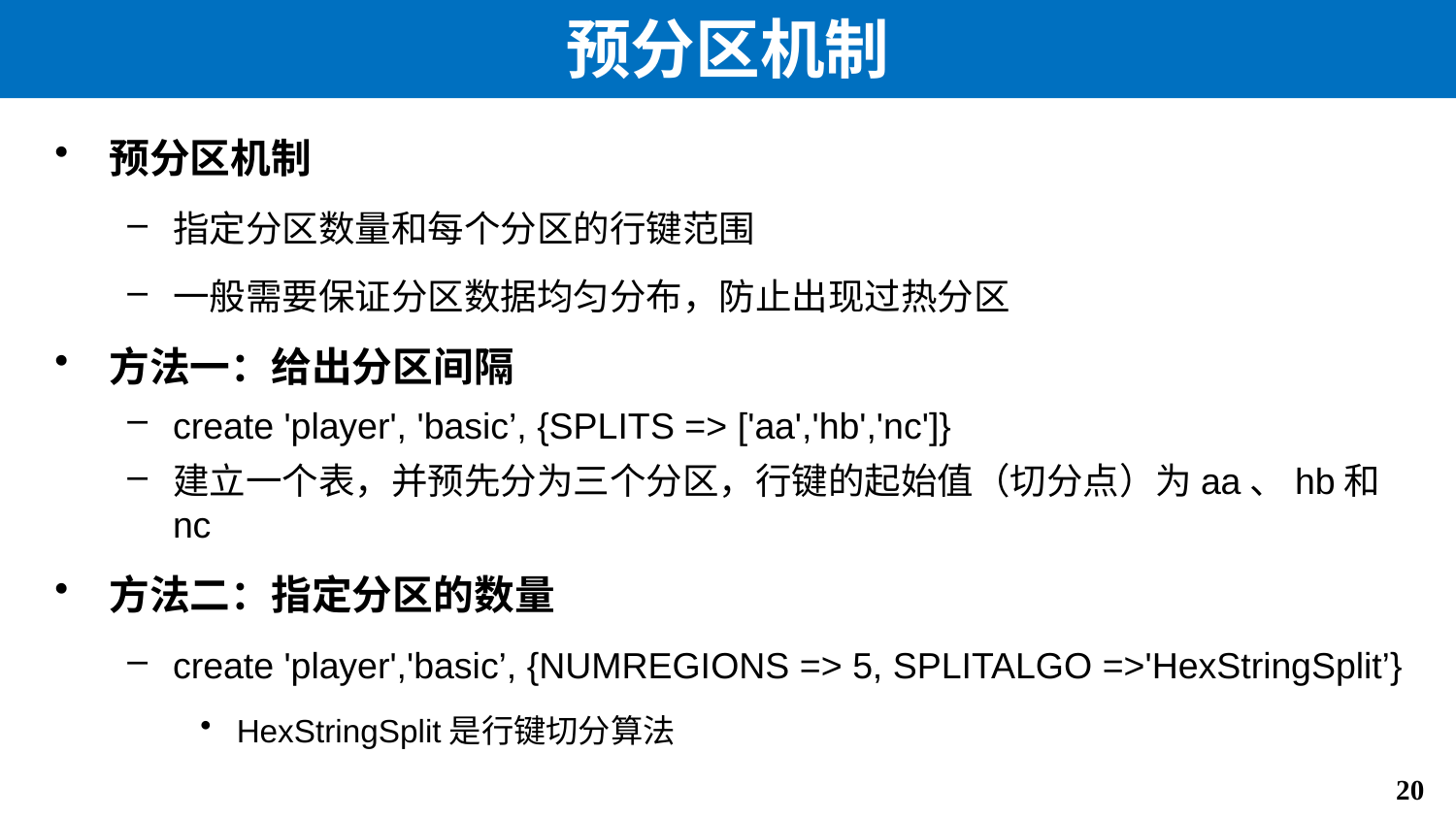

# 预分区机制
预分区机制
指定分区数量和每个分区的行键范围
一般需要保证分区数据均匀分布，防止出现过热分区
方法一：给出分区间隔
create 'player', 'basic’, {SPLITS => ['aa','hb','nc']}
建立一个表，并预先分为三个分区，行键的起始值（切分点）为aa、hb和nc
方法二：指定分区的数量
create 'player','basic’, {NUMREGIONS => 5, SPLITALGO =>'HexStringSplit’}
HexStringSplit是行键切分算法